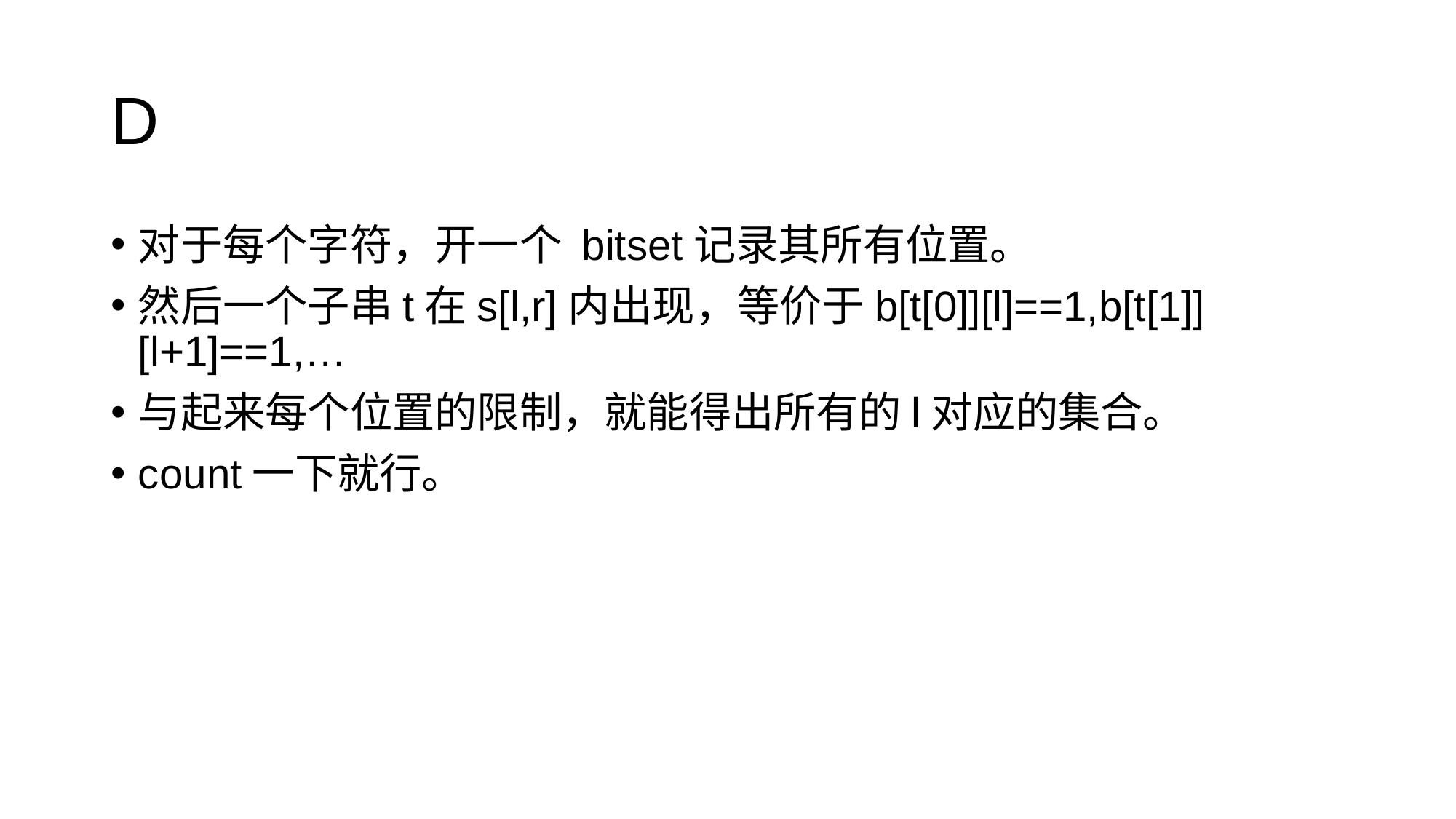

# D
对于每个字符，开一个 bitset记录其所有位置。
然后一个子串t在s[l,r]内出现，等价于b[t[0]][l]==1,b[t[1]][l+1]==1,…
与起来每个位置的限制，就能得出所有的l对应的集合。
count一下就行。